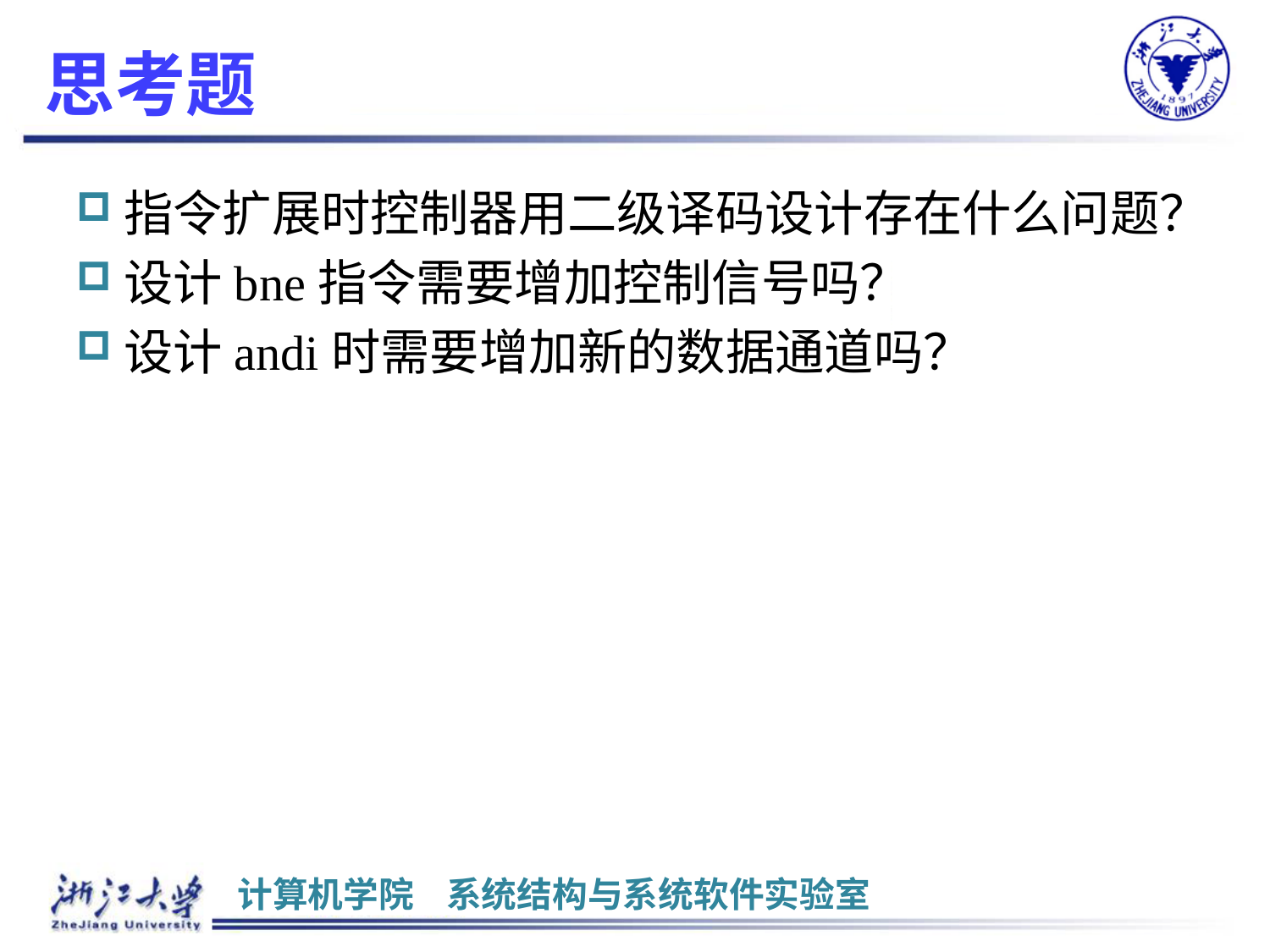

# 思考题
指令扩展时控制器用二级译码设计存在什么问题？
设计bne指令需要增加控制信号吗？
设计andi时需要增加新的数据通道吗？